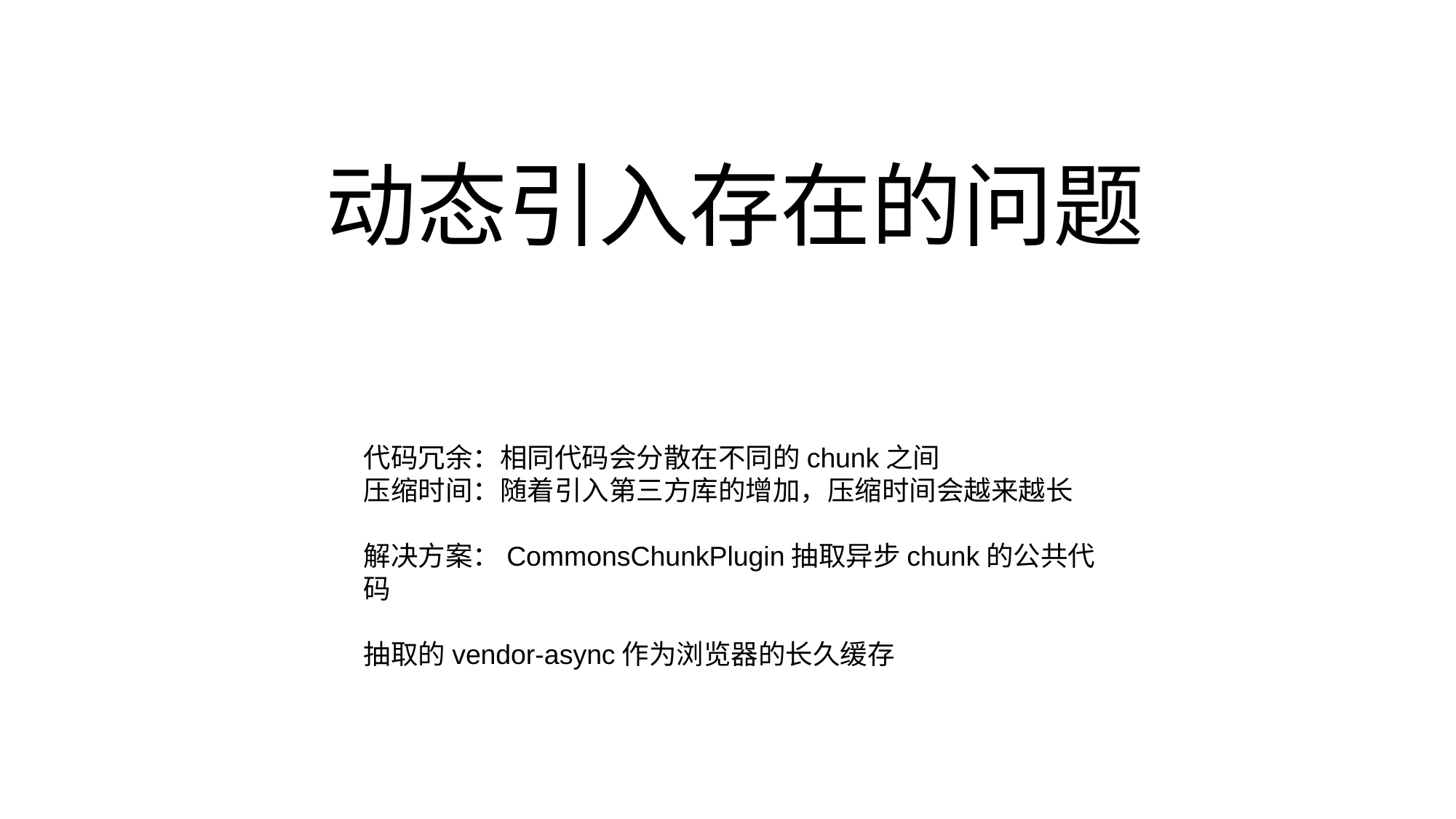

# 动态引入存在的问题
代码冗余：相同代码会分散在不同的chunk之间
压缩时间：随着引入第三方库的增加，压缩时间会越来越长

解决方案：CommonsChunkPlugin抽取异步chunk的公共代码

抽取的vendor-async作为浏览器的长久缓存